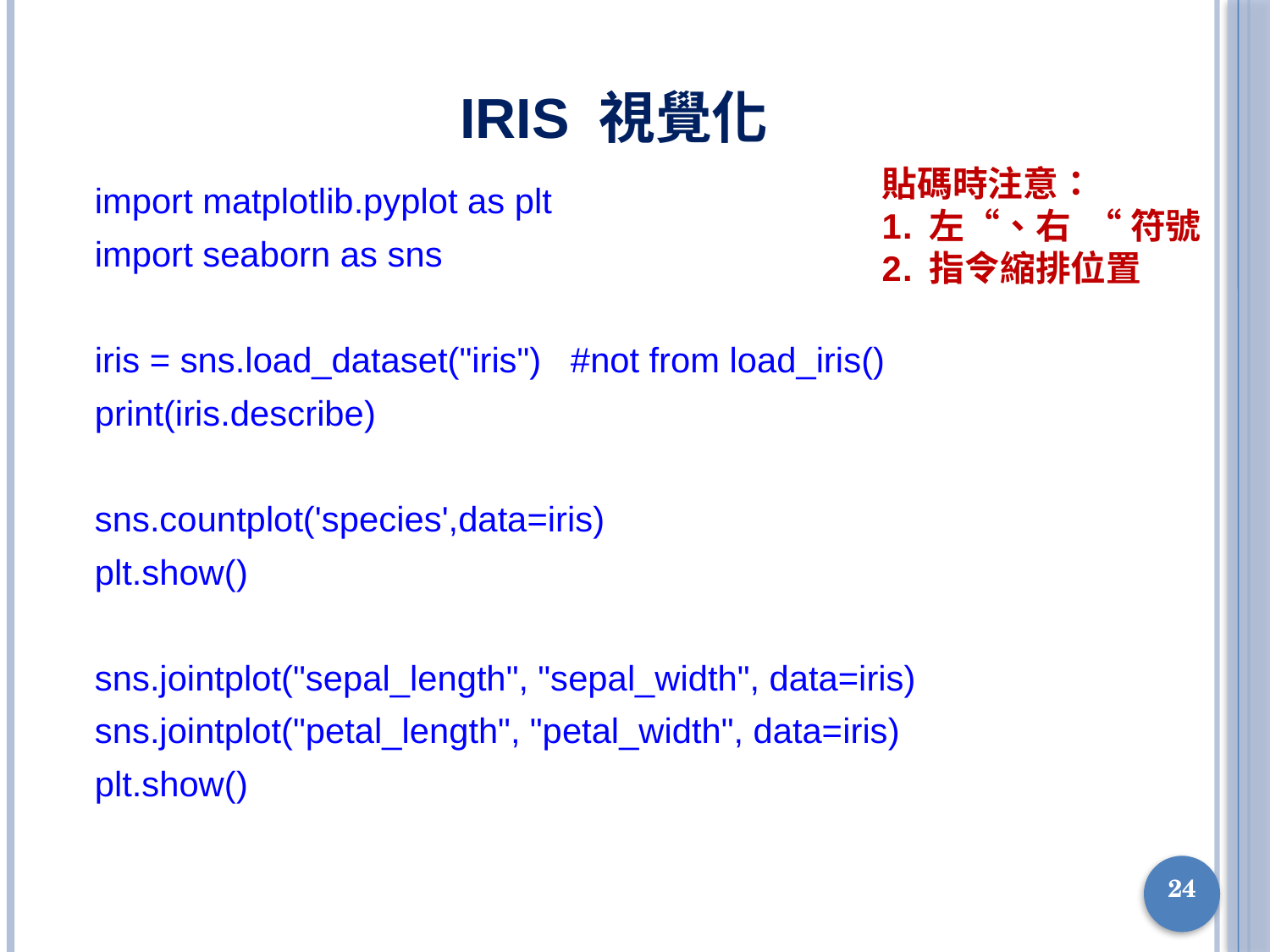

# IRIS 視覺化
貼碼時注意：
左“、右  “ 符號
指令縮排位置
import matplotlib.pyplot as plt
import seaborn as sns

iris = sns.load_dataset("iris")   #not from load_iris()
print(iris.describe)

sns.countplot('species',data=iris)
plt.show()

sns.jointplot("sepal_length", "sepal_width", data=iris)
sns.jointplot("petal_length", "petal_width", data=iris)
plt.show()

24